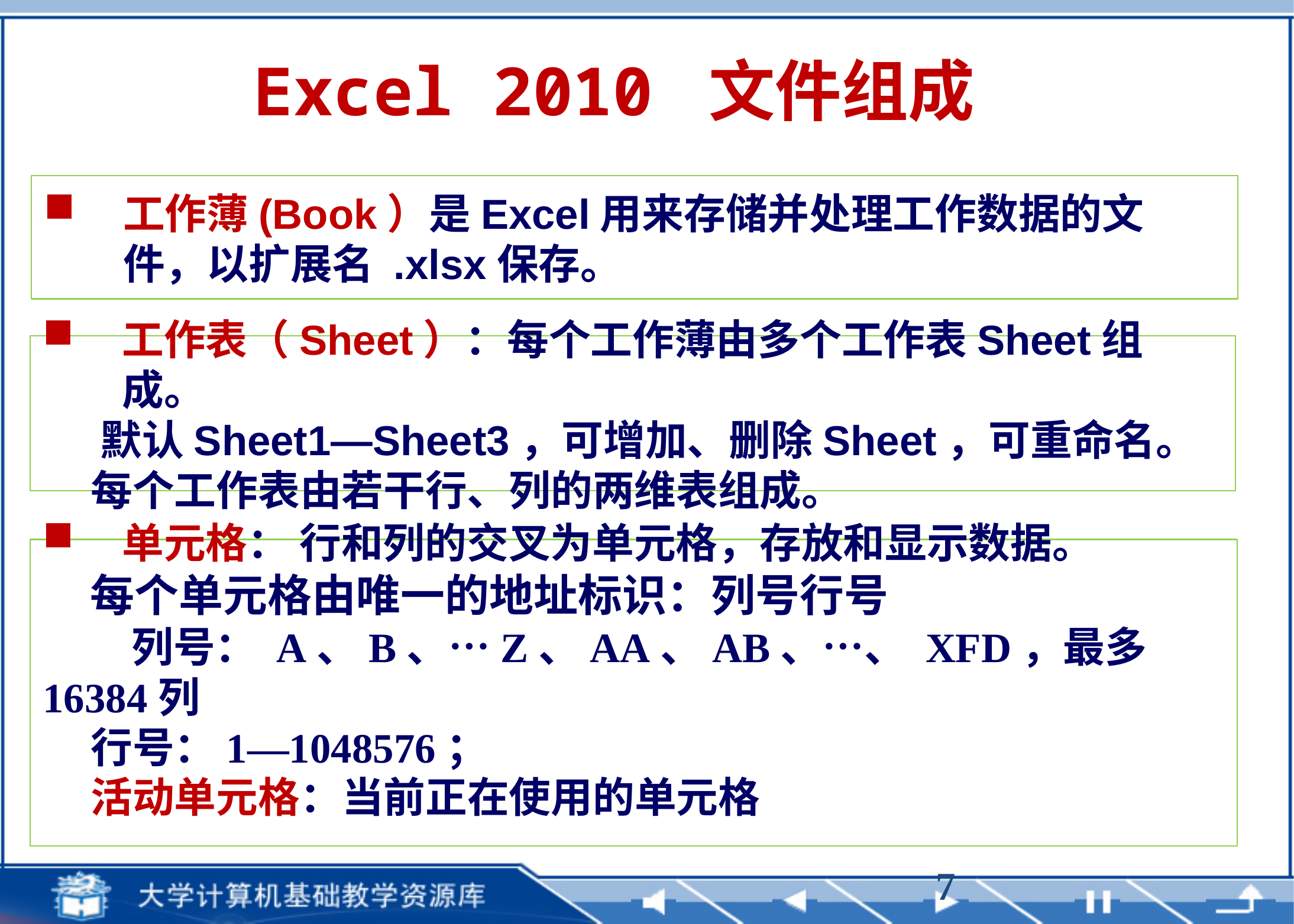

Excel 2010 文件组成
工作薄(Book）是Excel用来存储并处理工作数据的文件，以扩展名 .xlsx保存。
工作表（Sheet）：每个工作薄由多个工作表Sheet组成。
     默认Sheet1—Sheet3，可增加、删除Sheet，可重命名。
    每个工作表由若干行、列的两维表组成。
单元格： 行和列的交叉为单元格，存放和显示数据。
    每个单元格由唯一的地址标识：列号行号
	列号： A、B、…Z、AA、AB、…、 XFD，最多16384列
    行号：1—1048576；
    活动单元格：当前正在使用的单元格

7